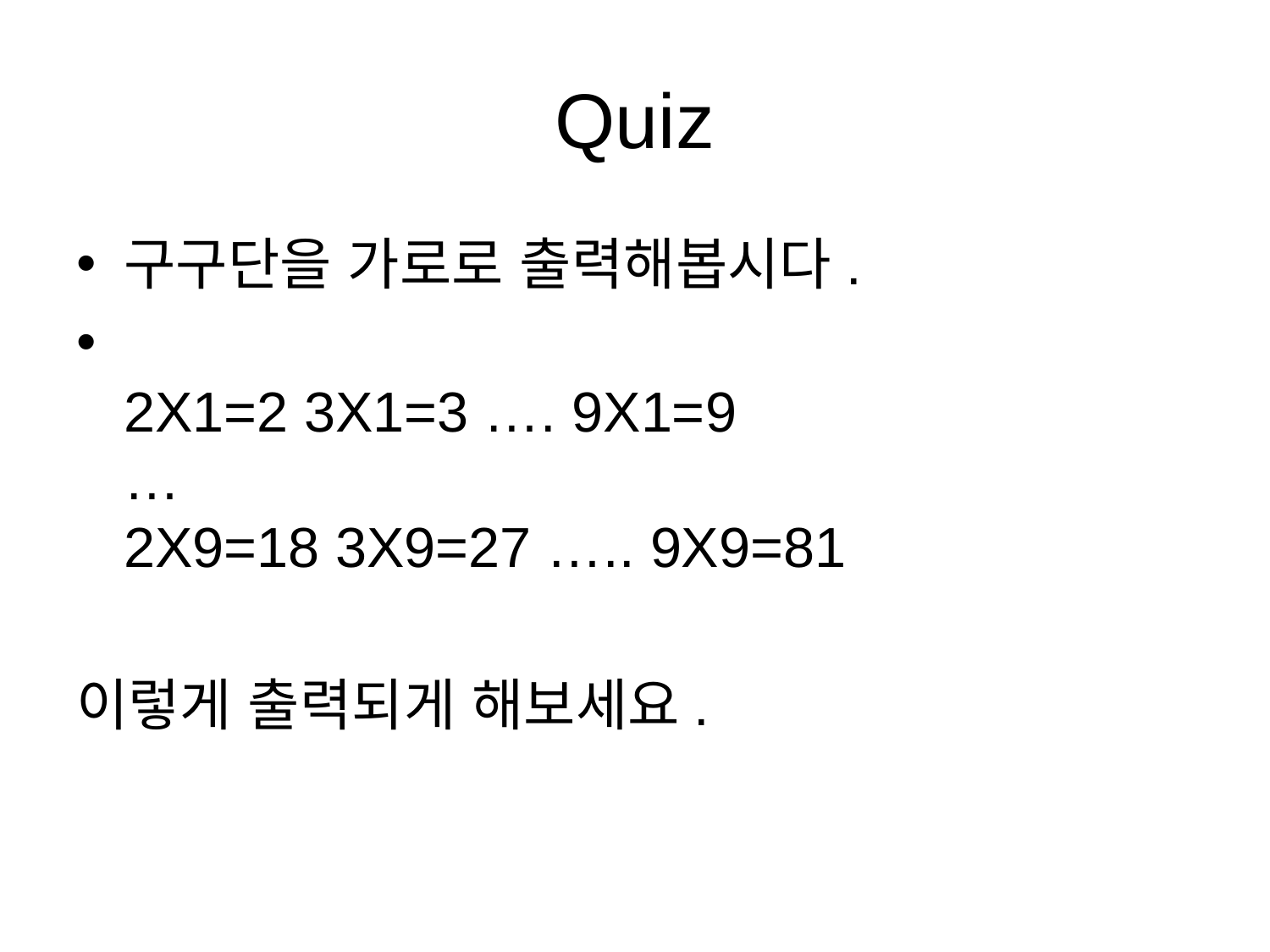

# Quiz
구구단을 가로로 출력해봅시다.
2X1=2 3X1=3 …. 9X1=9
…
2X9=18 3X9=27 ….. 9X9=81

이렇게 출력되게 해보세요.